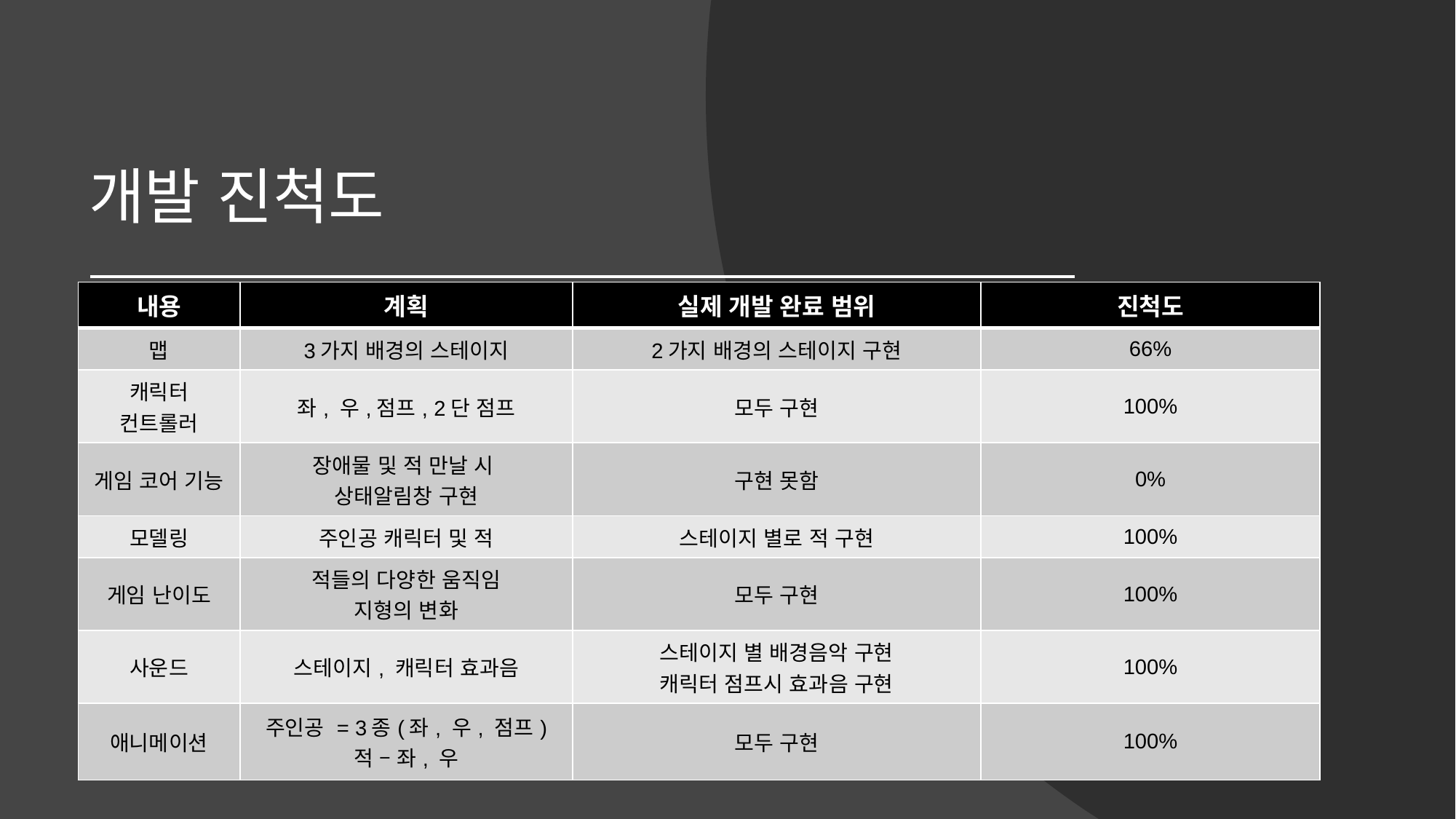

개발 진척도
| 내용 | 계획 | 실제 개발 완료 범위 | 진척도 |
| --- | --- | --- | --- |
| 맵 | 3가지 배경의 스테이지 | 2가지 배경의 스테이지 구현 | 66% |
| 캐릭터 컨트롤러 | 좌, 우,점프, 2단 점프 | 모두 구현 | 100% |
| 게임 코어 기능 | 장애물 및 적 만날 시 상태알림창 구현 | 구현 못함 | 0% |
| 모델링 | 주인공 캐릭터 및 적 | 스테이지 별로 적 구현 | 100% |
| 게임 난이도 | 적들의 다양한 움직임 지형의 변화 | 모두 구현 | 100% |
| 사운드 | 스테이지, 캐릭터 효과음 | 스테이지 별 배경음악 구현 캐릭터 점프시 효과음 구현 | 100% |
| 애니메이션 | 주인공 = 3종(좌, 우, 점프) 적 – 좌, 우 | 모두 구현 | 100% |